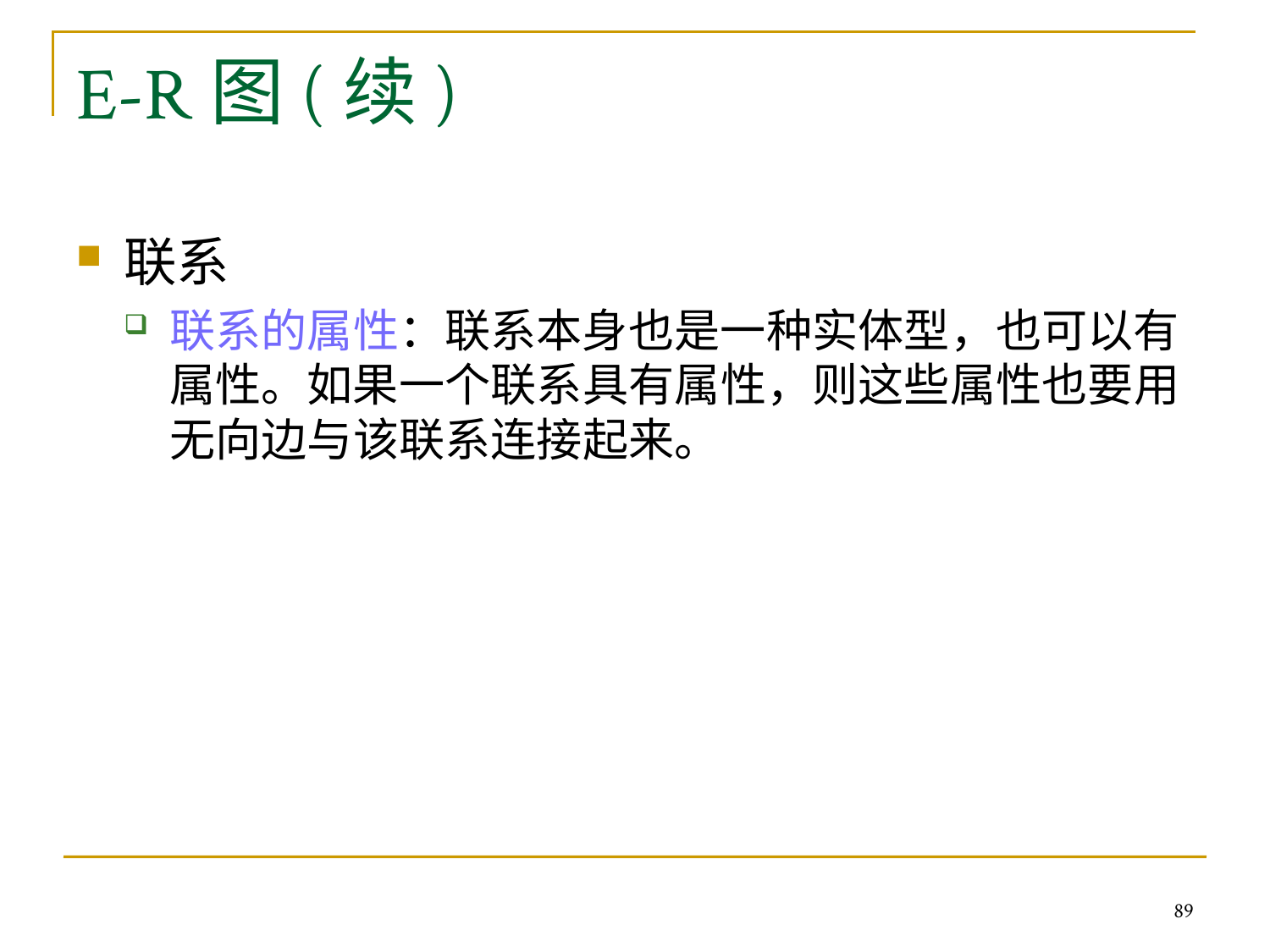

# E-R图(续)
联系
联系的属性：联系本身也是一种实体型，也可以有属性。如果一个联系具有属性，则这些属性也要用无向边与该联系连接起来。

89